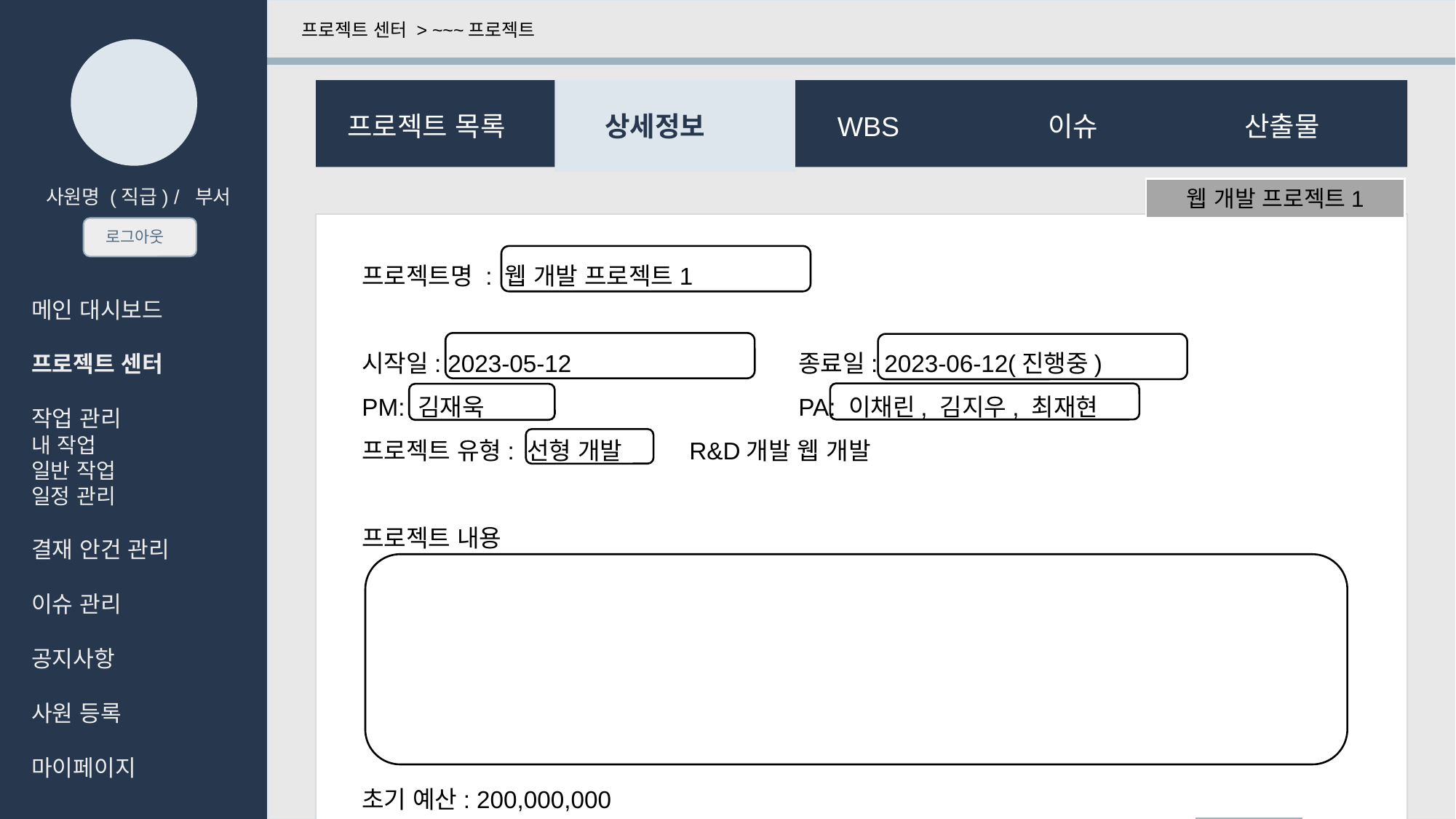

프로젝트 센터 > ~~~프로젝트

  프로젝트 목록	        상세정보	         WBS	        이슈	      산출물
웹 개발 프로젝트1
사원명 (직급) /  부서

로그아웃
프로젝트명 : 웹 개발 프로젝트1

시작일: 2023-05-12			종료일: 2023-06-12(진행중)
PM: 김재욱			PA: 이채린, 김지우, 최재현
프로젝트 유형: 선형 개발	R&D개발 웹 개발

프로젝트 내용

초기 예산: 200,000,000
비용

메인 대시보드

프로젝트 센터

작업 관리
내 작업
일반 작업
일정 관리

결재 안건 관리

이슈 관리

공지사항

사원 등록

마이페이지

비용추가
| 팀명 | 지출항목 | 프로젝트명 | 지출비용 | 지출일자 | 등록일 |
| --- | --- | --- | --- | --- | --- |
|  |  |  |  |  |  |
삭제
취소
수정